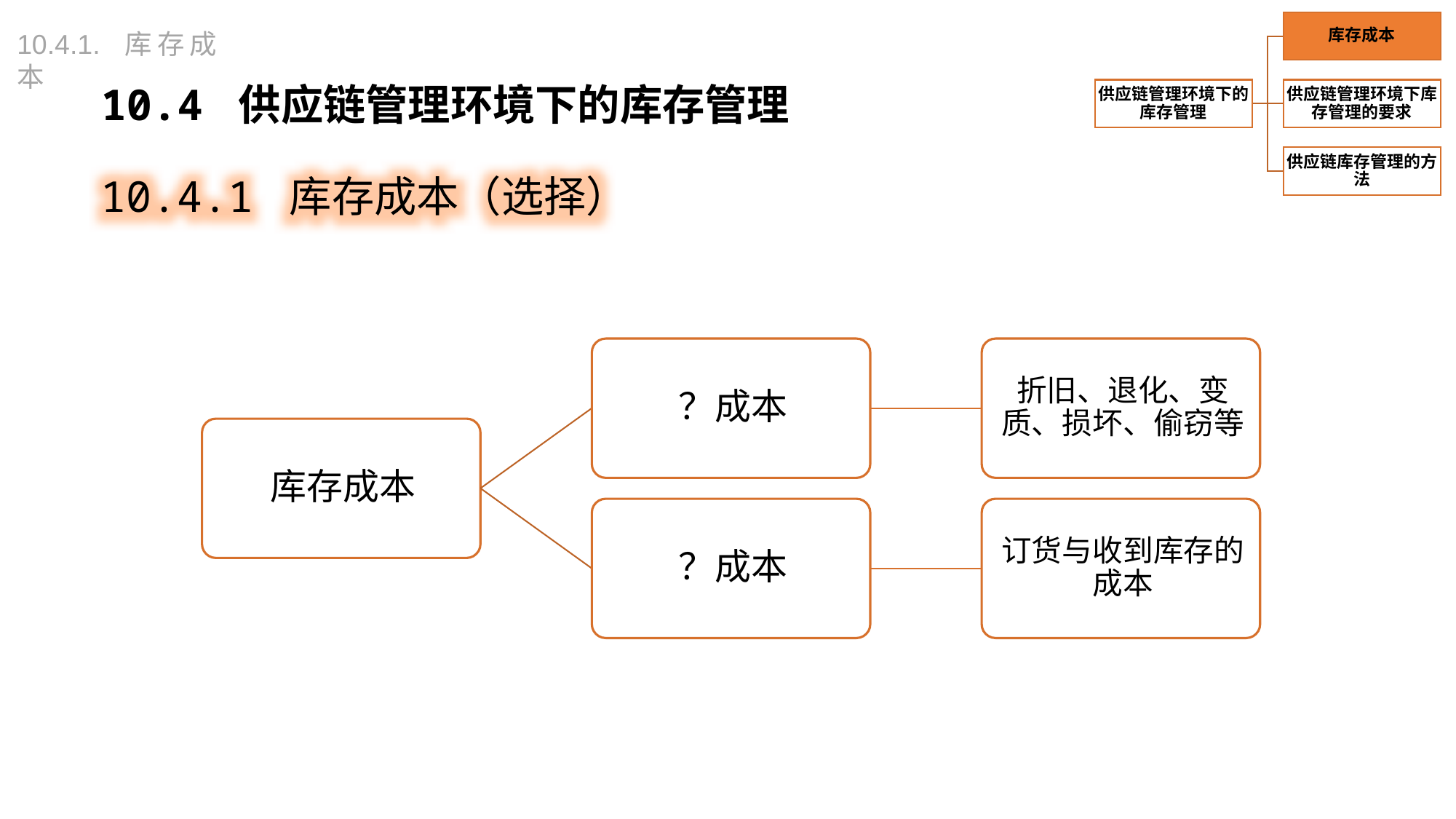

供应链管理环境下的库存管理
库存成本
供应链管理环境下库存管理的要求
供应链库存管理的方法
10.4.1. 库存成本
10.4 供应链管理环境下的库存管理
10.4.1 库存成本（选择）
库存成本

？成本

折旧、退化、变质、损坏、偷窃等

？成本

订货与收到库存的成本